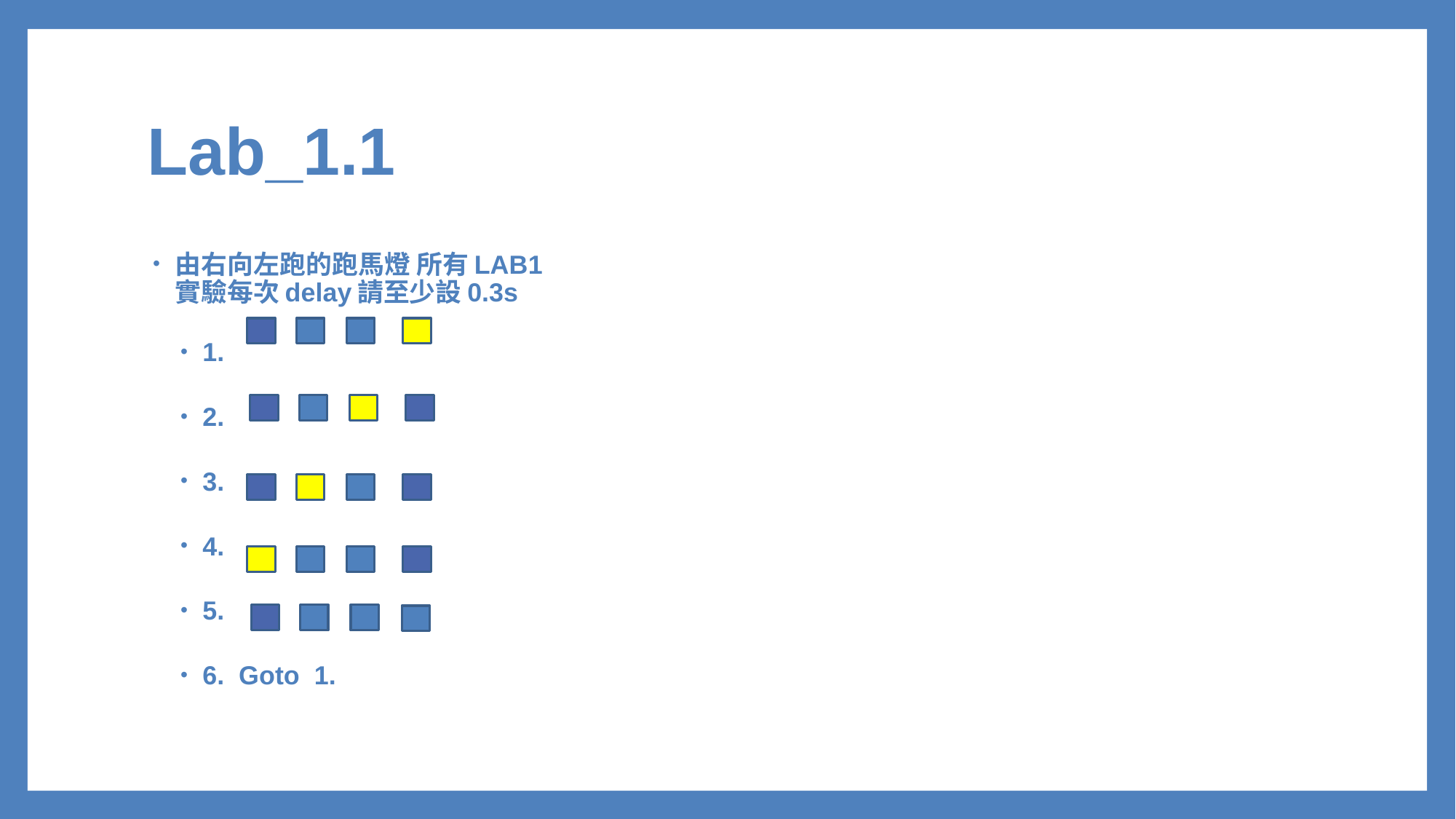

# Lab_1.1
由右向左跑的跑馬燈 所有LAB1 實驗每次delay請至少設0.3s
1.
2.
3.
4.
5.
6.  Goto  1.